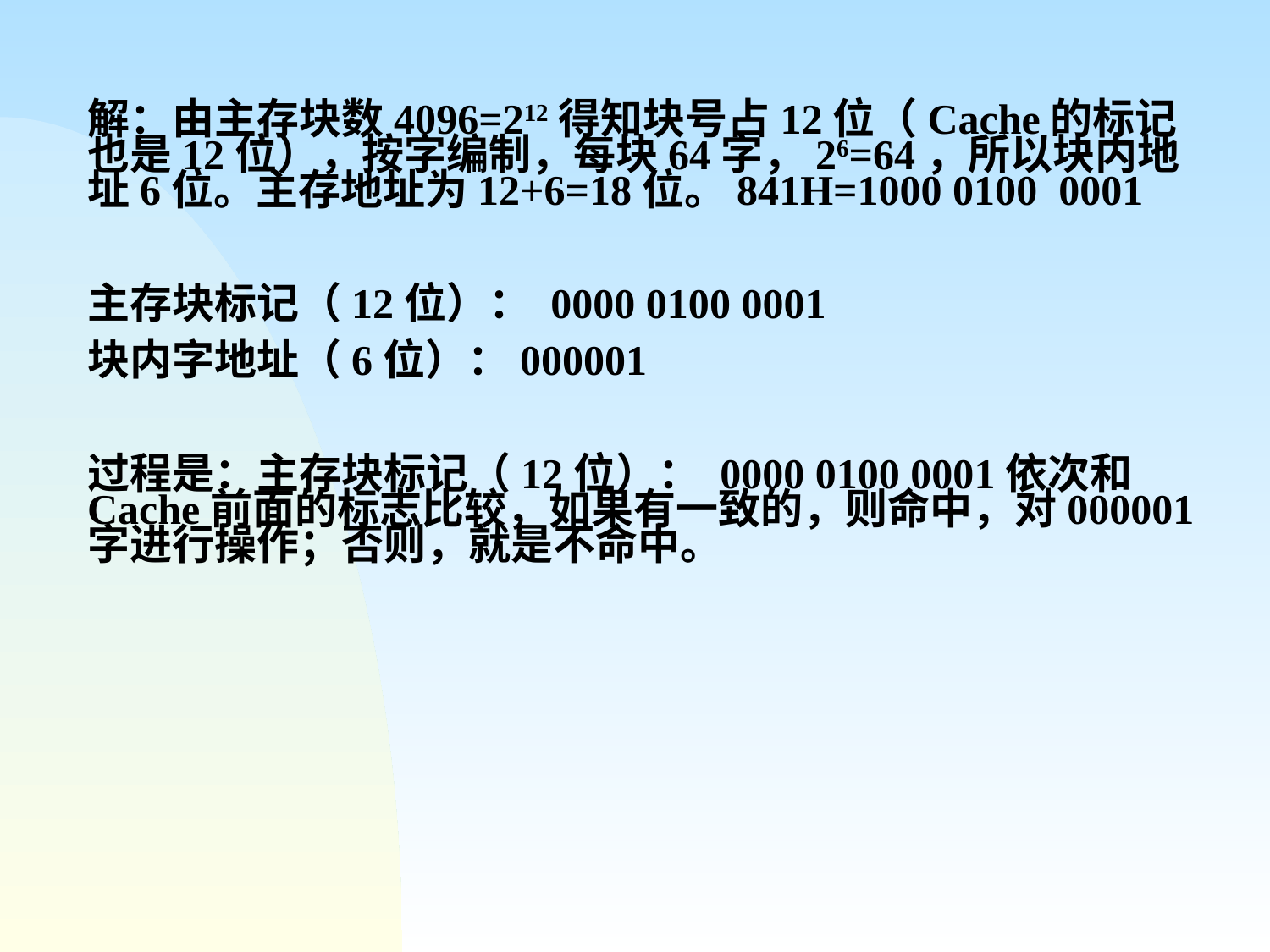

解：由主存块数4096=212得知块号占12位（Cache的标记也是12位），按字编制，每块64字，26=64，所以块内地址6位。主存地址为12+6=18位。841H=1000 0100  0001

主存块标记（12位）： 0000 0100 0001
块内字地址（6位）：000001

过程是：主存块标记（12位）： 0000 0100 0001依次和Cache前面的标志比较，如果有一致的，则命中，对000001字进行操作；否则，就是不命中。